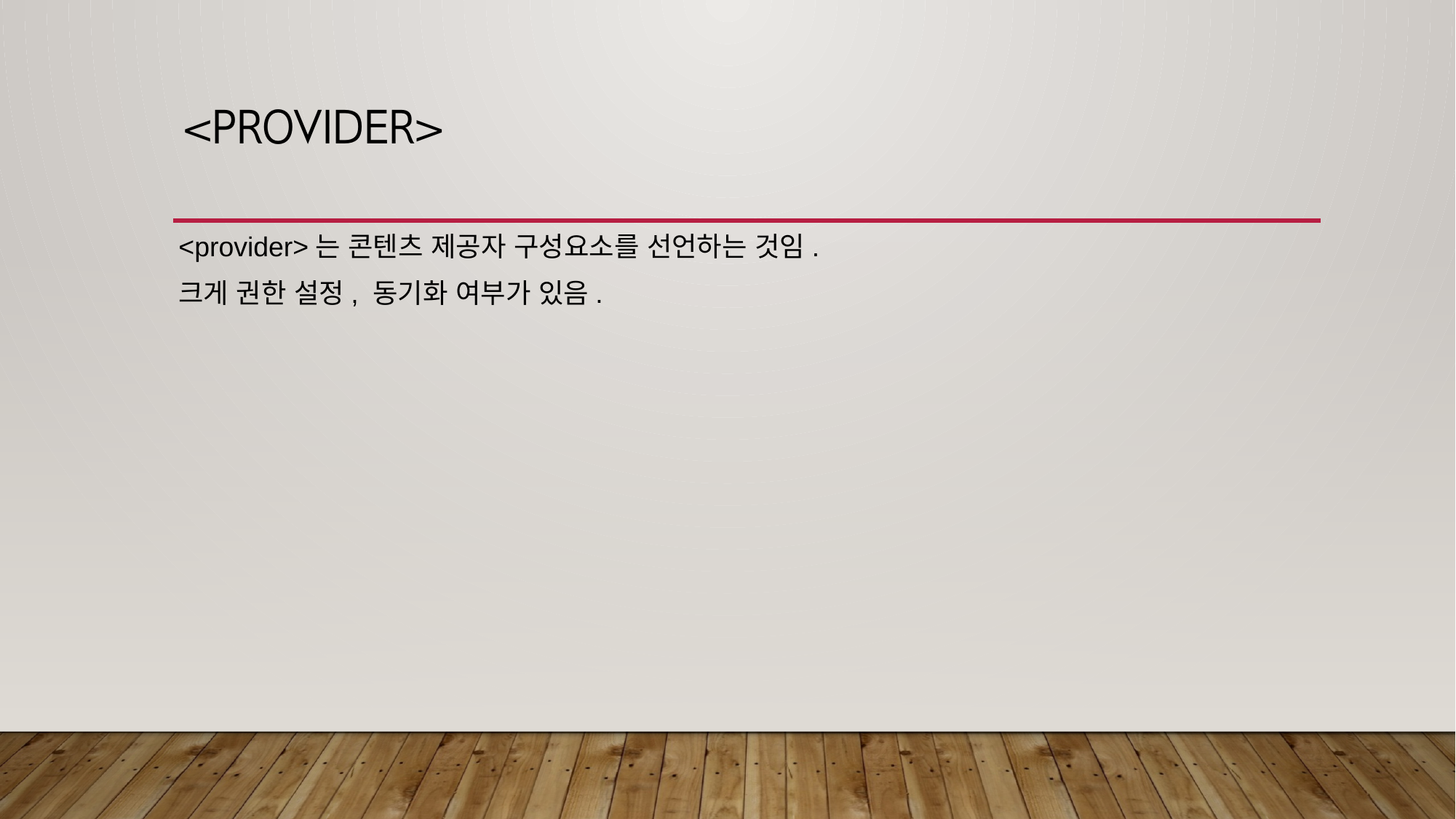

# <provider>
<provider>는 콘텐츠 제공자 구성요소를 선언하는 것임.
크게 권한 설정, 동기화 여부가 있음.